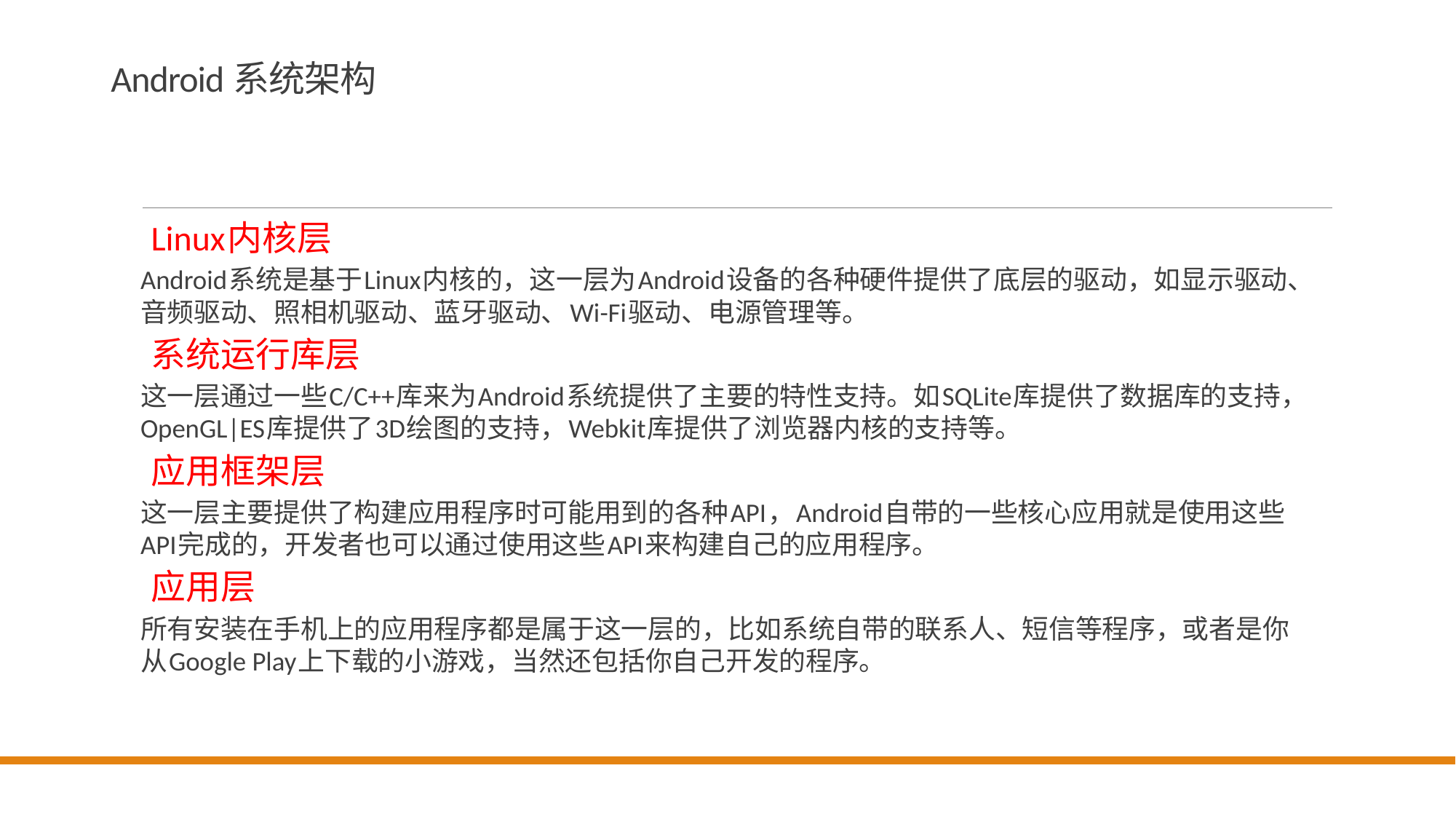

# Android系统架构
Linux内核层
Android系统是基于Linux内核的，这一层为Android设备的各种硬件提供了底层的驱动，如显示驱动、音频驱动、照相机驱动、蓝牙驱动、Wi-Fi驱动、电源管理等。
系统运行库层
这一层通过一些C/C++库来为Android系统提供了主要的特性支持。如SQLite库提供了数据库的支持，OpenGL|ES库提供了3D绘图的支持，Webkit库提供了浏览器内核的支持等。
应用框架层
这一层主要提供了构建应用程序时可能用到的各种API，Android自带的一些核心应用就是使用这些API完成的，开发者也可以通过使用这些API来构建自己的应用程序。
应用层
所有安装在手机上的应用程序都是属于这一层的，比如系统自带的联系人、短信等程序，或者是你从Google Play上下载的小游戏，当然还包括你自己开发的程序。